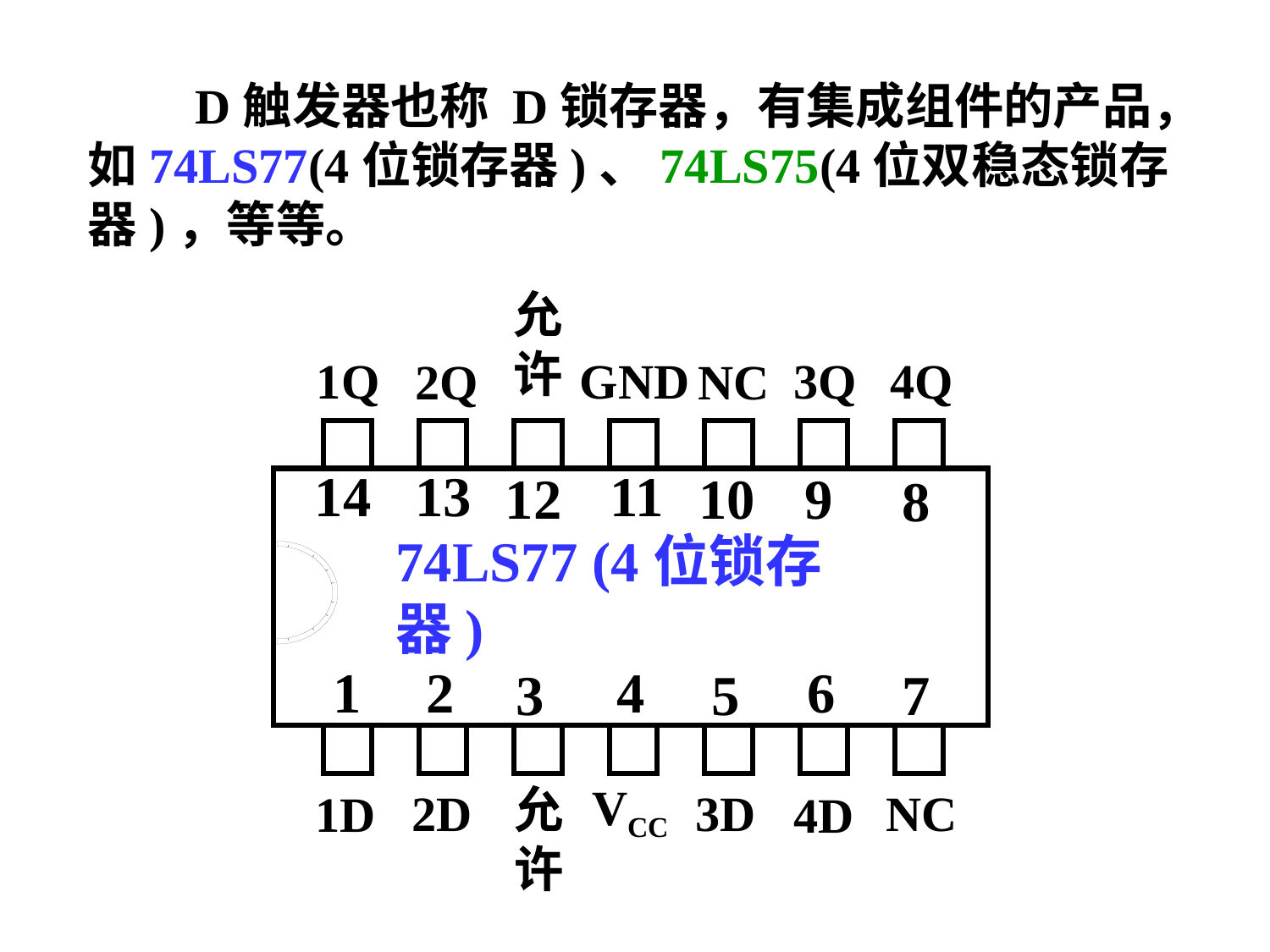

D触发器也称 D锁存器，有集成组件的产品，如74LS77(4位锁存器)、74LS75(4位双稳态锁存器)，等等。

允许

1Q
GND
4Q
3Q
NC
2Q

14
13
11
12
10
9
8

74LS77 (4位锁存器)

1
2
4
6
3
5
7

允许
VCC
3D
NC
2D
1D
4D